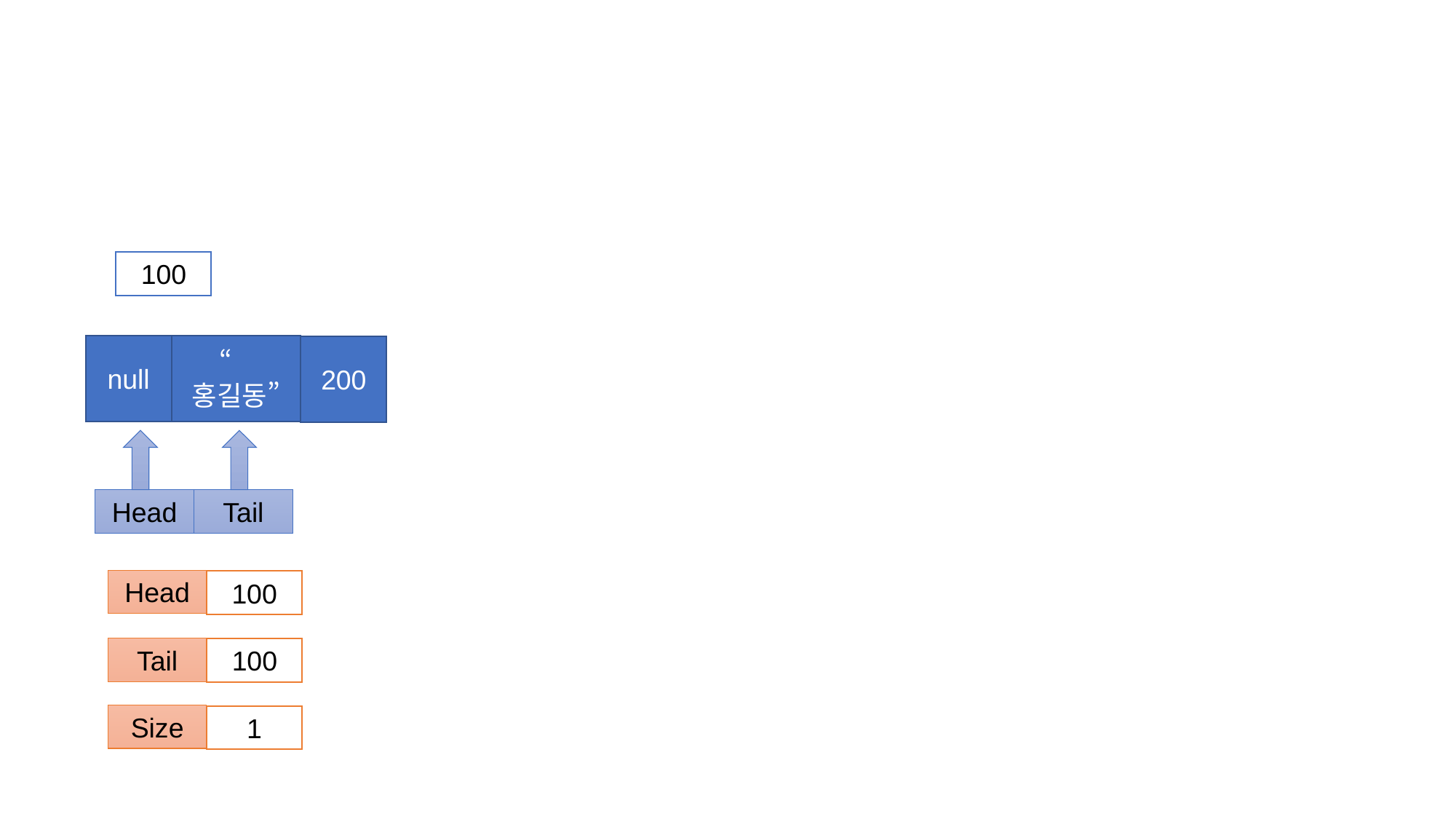

100
null
“홍길동”
200

Head
Tail
Head
100
Tail
100
Size
1